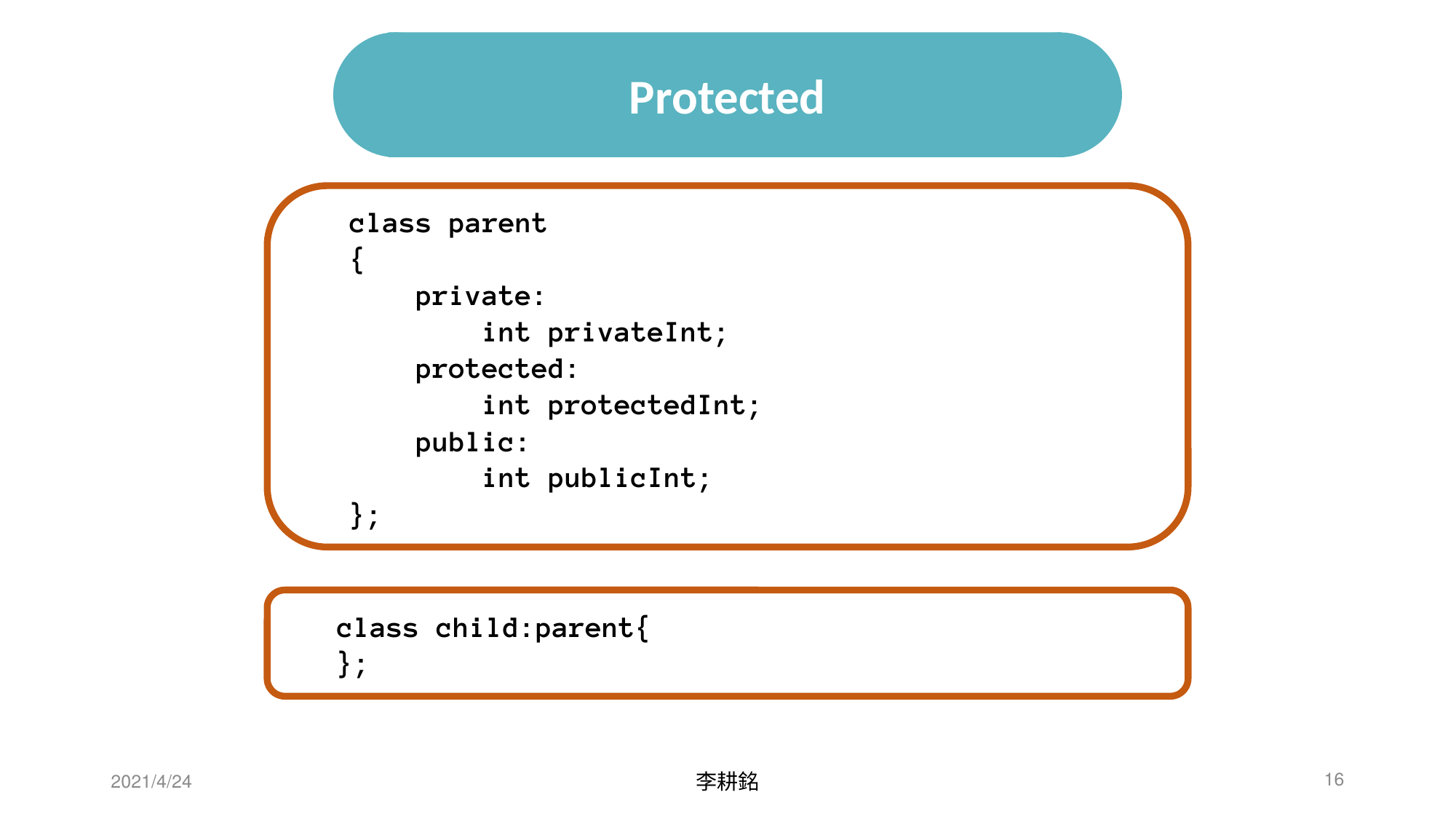

# Protected
class parent
{
    private:
        int privateInt;
    protected:
        int protectedInt;
    public:
        int publicInt;
};
class child:parent{
};
2021/4/24
李耕銘
16